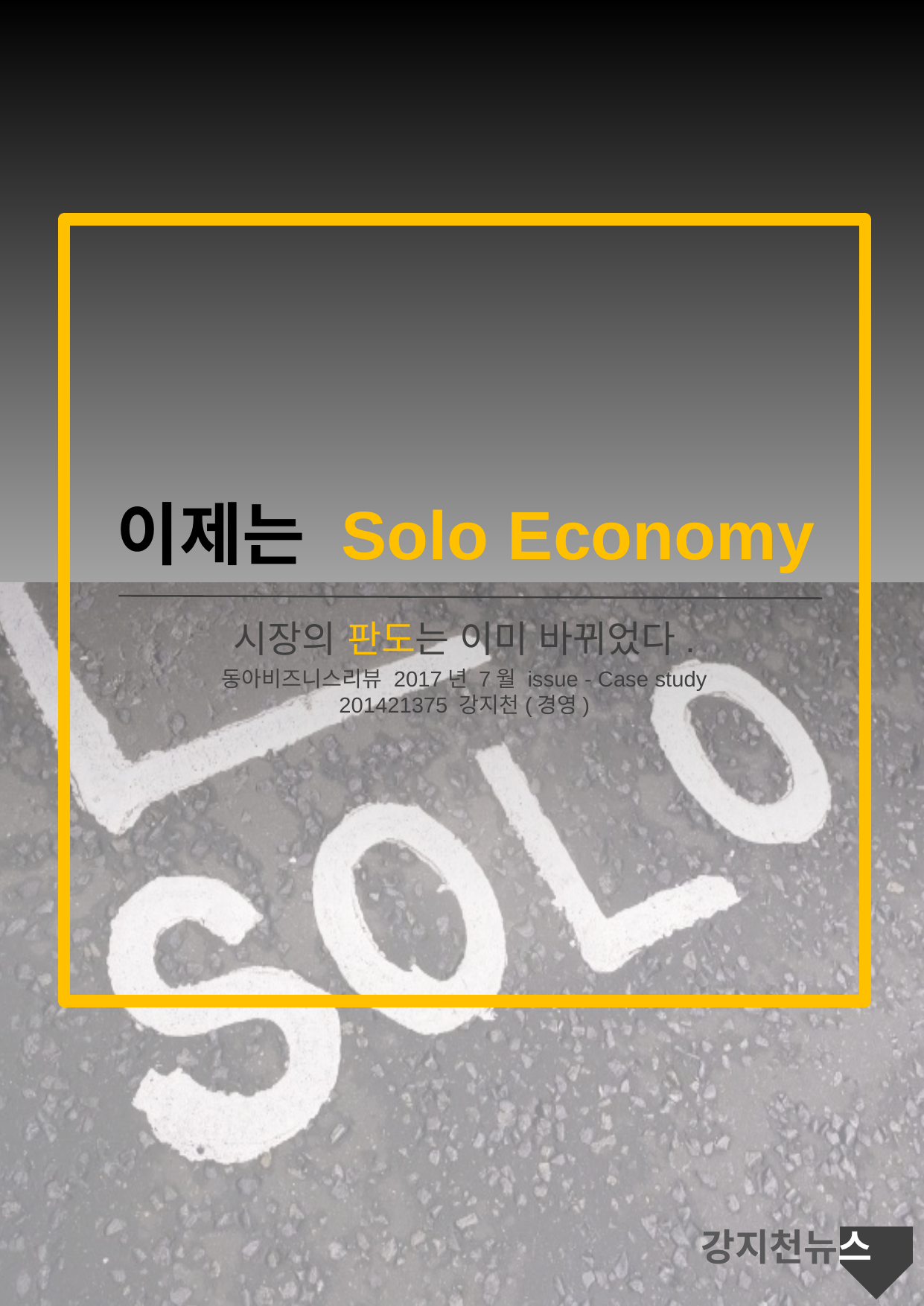

이제는 Solo Economy

시장의 판도는 이미 바뀌었다.
동아비즈니스리뷰 2017년 7월 issue - Case study
201421375 강지천(경영)
강지천뉴스